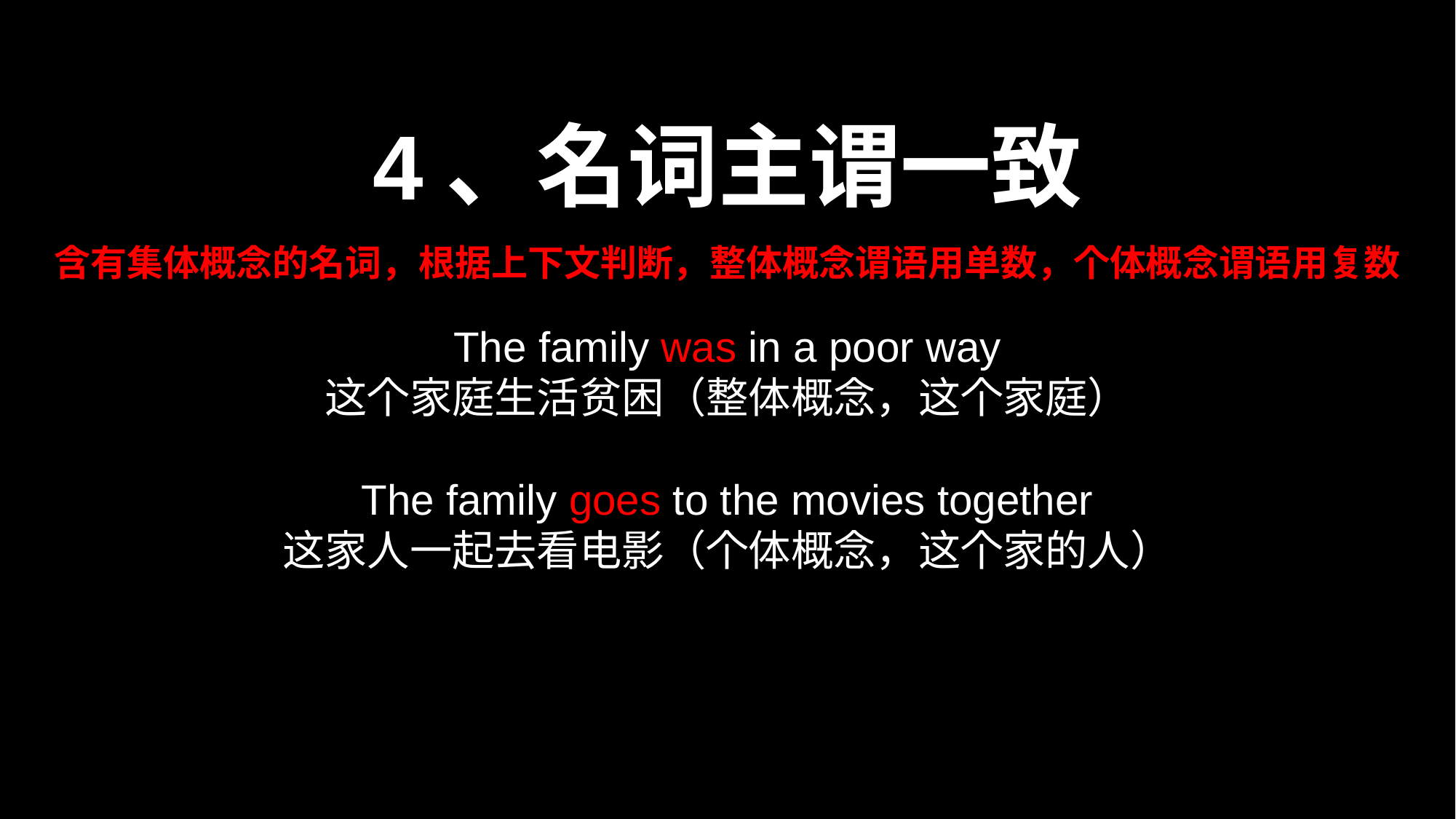

4、名词主谓一致
含有集体概念的名词，根据上下文判断，整体概念谓语用单数，个体概念谓语用复数
The family was in a poor way
这个家庭生活贫困（整体概念，这个家庭）

The family goes to the movies together
这家人一起去看电影（个体概念，这个家的人）